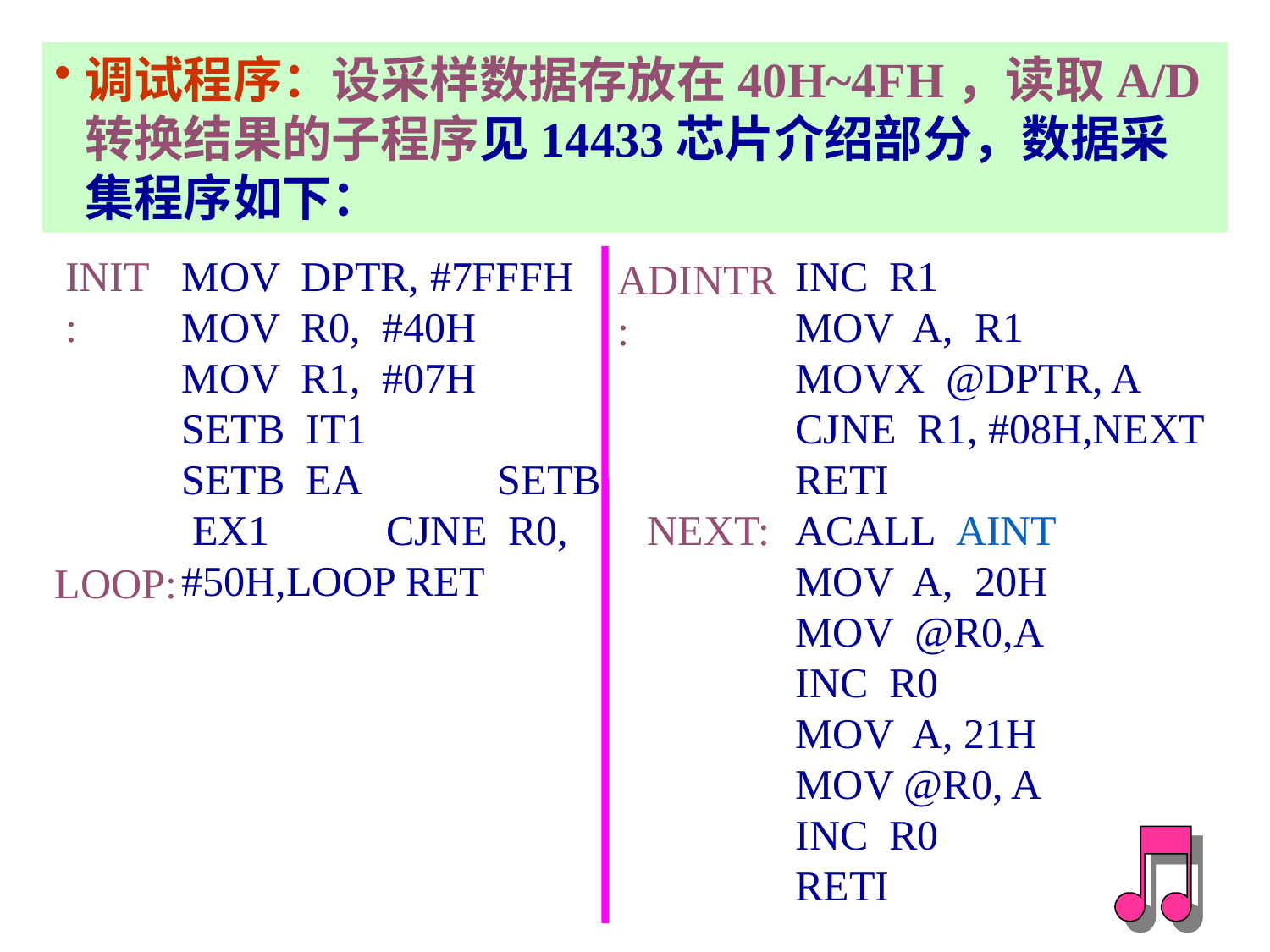

调试程序：设采样数据存放在40H~4FH，读取A/D转换结果的子程序见14433芯片介绍部分，数据采集程序如下：
INIT:
MOV  DPTR, #7FFFH MOV  R0,  #40H    MOV  R1,  #07H      SETB  IT1             SETB  EA             SETB  EX1           CJNE  R0, #50H,LOOP RET
INC  R1                 MOV  A,  R1          MOVX  @DPTR, A      CJNE  R1, #08H,NEXT RETI                     ACALL  AINT      MOV  A,  20H        MOV  @R0,A          INC  R0                 MOV  A, 21H         MOV @R0, A           INC  R0                  RETI
ADINTR:

NEXT:
LOOP: